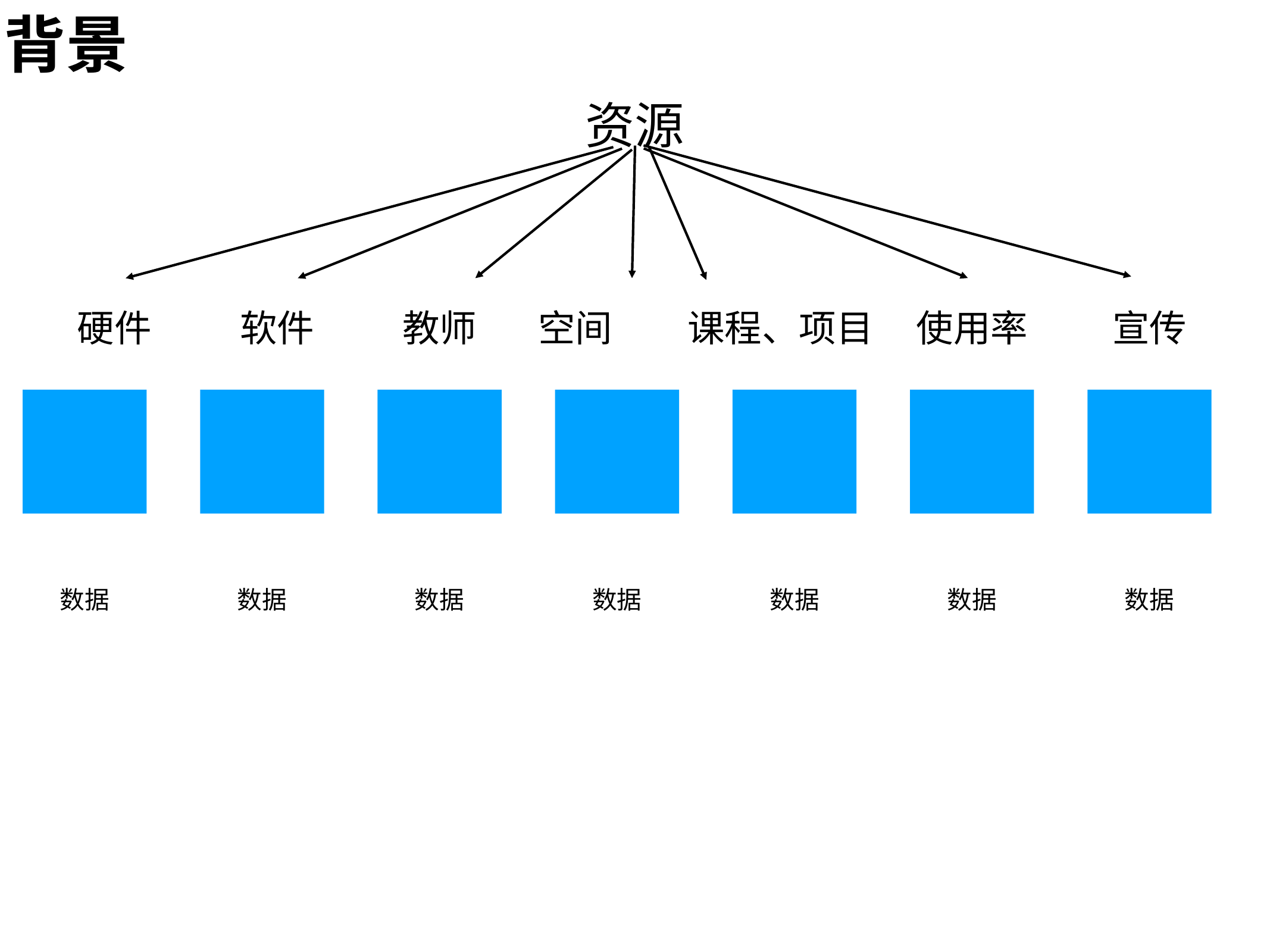

背景
资源

硬件
软件
教师
空间
课程、项目
使用率
宣传

数据
数据
数据
数据
数据
数据
数据